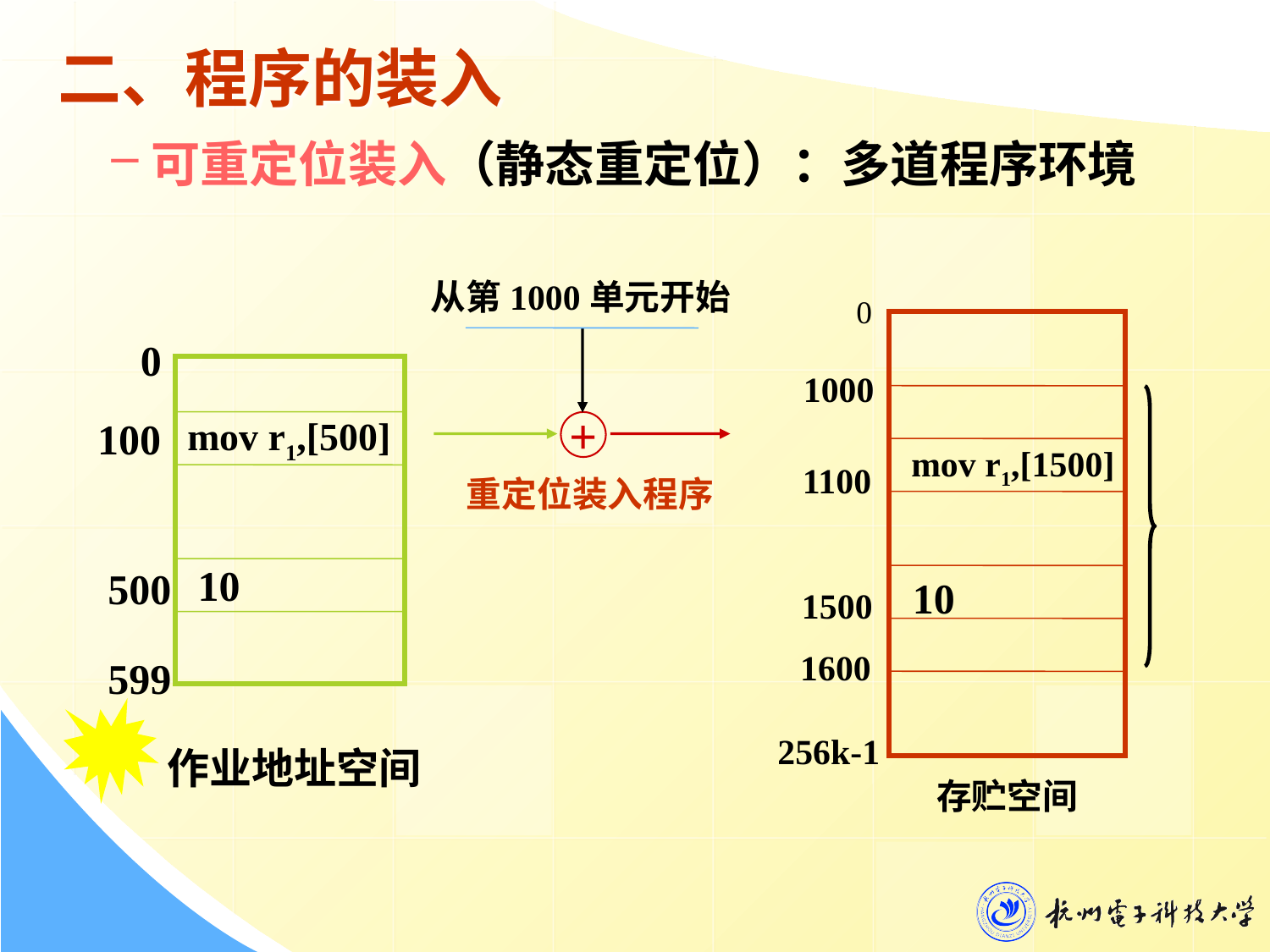

# 二、程序的装入
可重定位装入（静态重定位）：多道程序环境
从第1000单元开始
0

1000
mov r1,[1500]
1100
10
1500
1600
256k-1
存贮空间
0

100
mov r1,[500]
+

重定位装入程序
10
500
599

作业地址空间